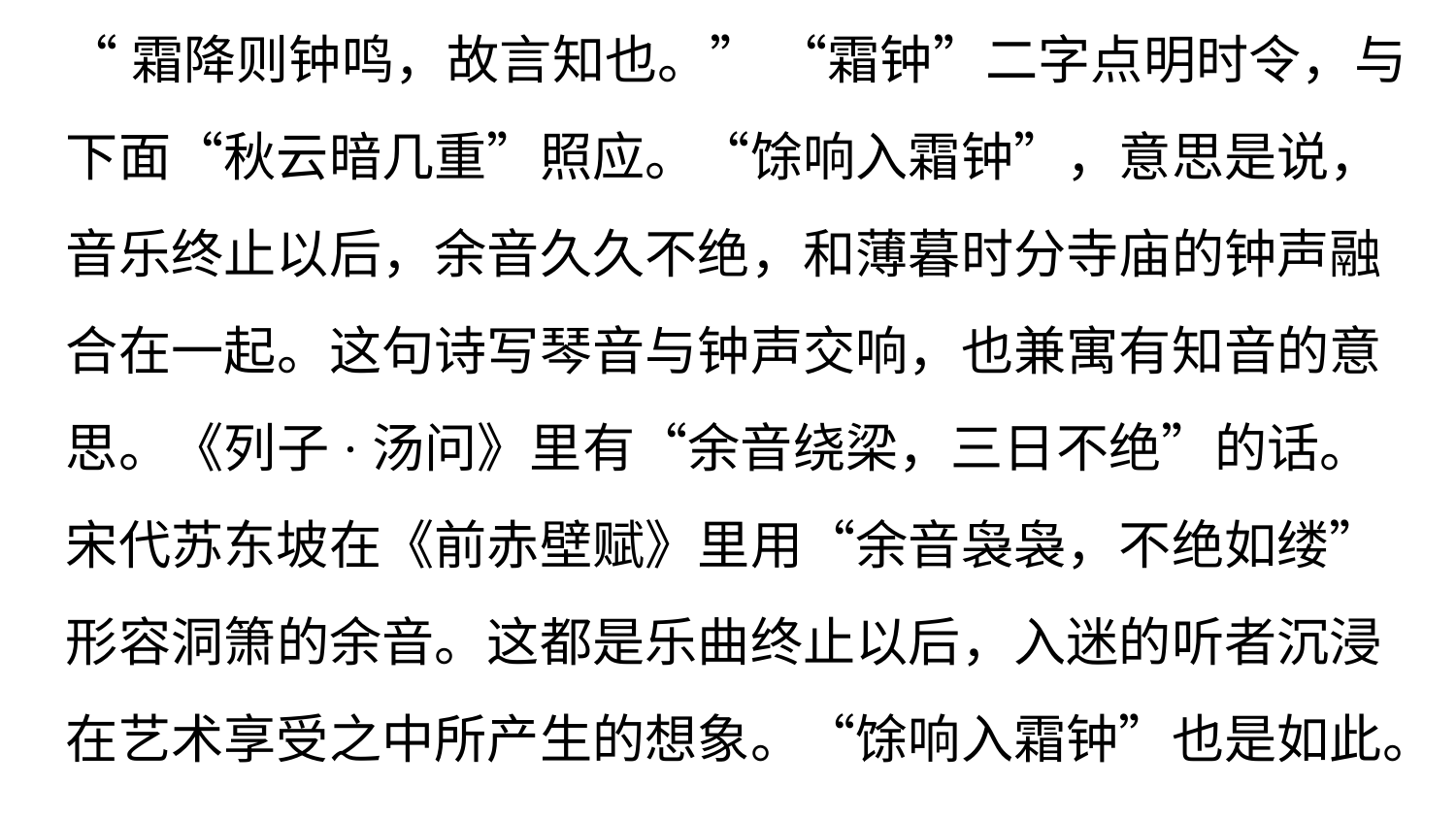

“霜降则钟鸣，故言知也。” “霜钟”二字点明时令，与下面“秋云暗几重”照应。“馀响入霜钟”，意思是说，音乐终止以后，余音久久不绝，和薄暮时分寺庙的钟声融合在一起。这句诗写琴音与钟声交响，也兼寓有知音的意思。《列子·汤问》里有“余音绕梁，三日不绝”的话。宋代苏东坡在《前赤壁赋》里用“余音袅袅，不绝如缕”形容洞箫的余音。这都是乐曲终止以后，入迷的听者沉浸在艺术享受之中所产生的想象。“馀响入霜钟”也是如此。